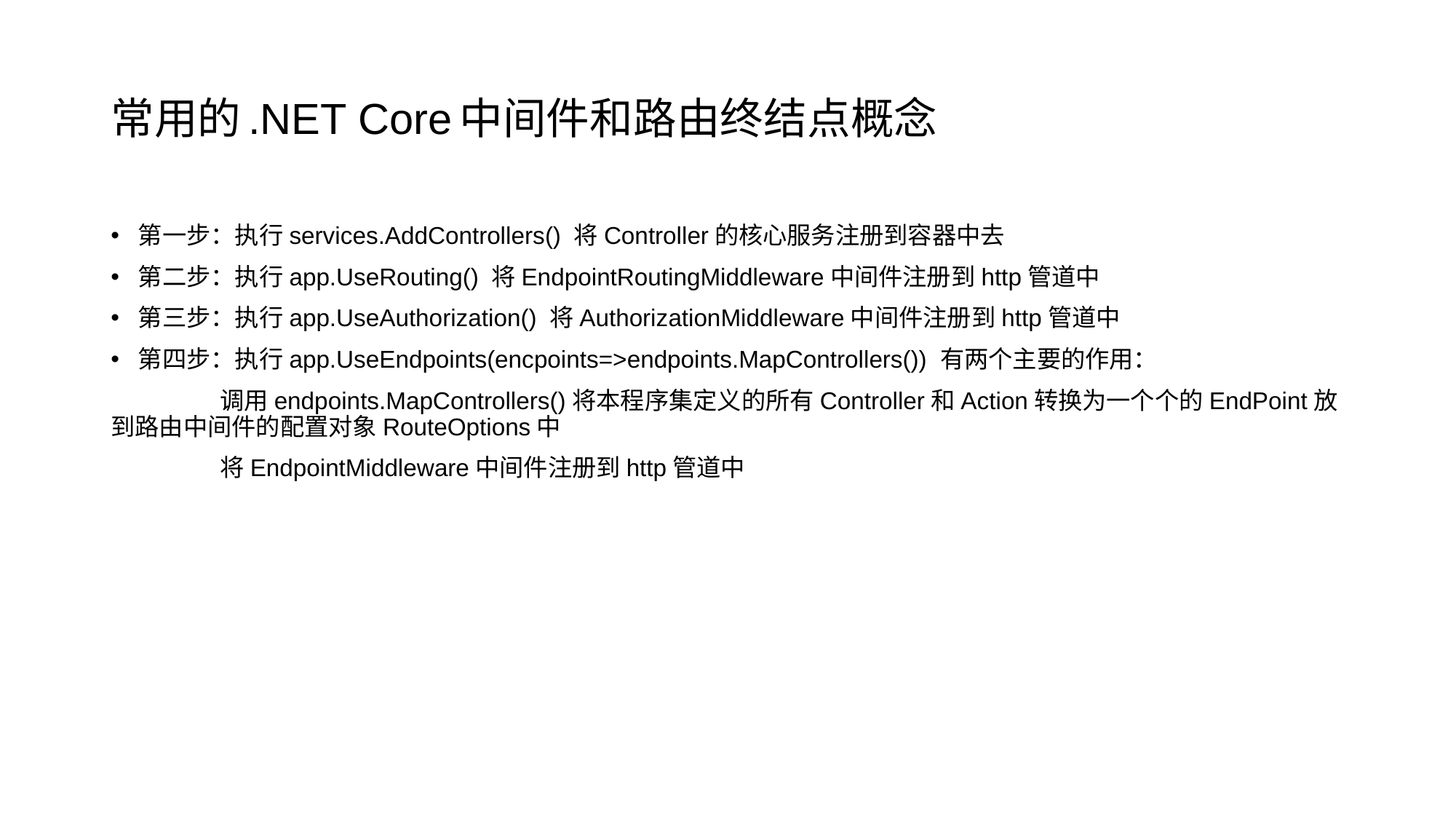

# 常用的.NET Core中间件和路由终结点概念
第一步：执行services.AddControllers() 将Controller的核心服务注册到容器中去
第二步：执行app.UseRouting() 将EndpointRoutingMiddleware中间件注册到http管道中
第三步：执行app.UseAuthorization() 将AuthorizationMiddleware中间件注册到http管道中
第四步：执行app.UseEndpoints(encpoints=>endpoints.MapControllers()) 有两个主要的作用：
	调用endpoints.MapControllers()将本程序集定义的所有Controller和Action转换为一个个的EndPoint放到路由中间件的配置对象RouteOptions中
	将EndpointMiddleware中间件注册到http管道中